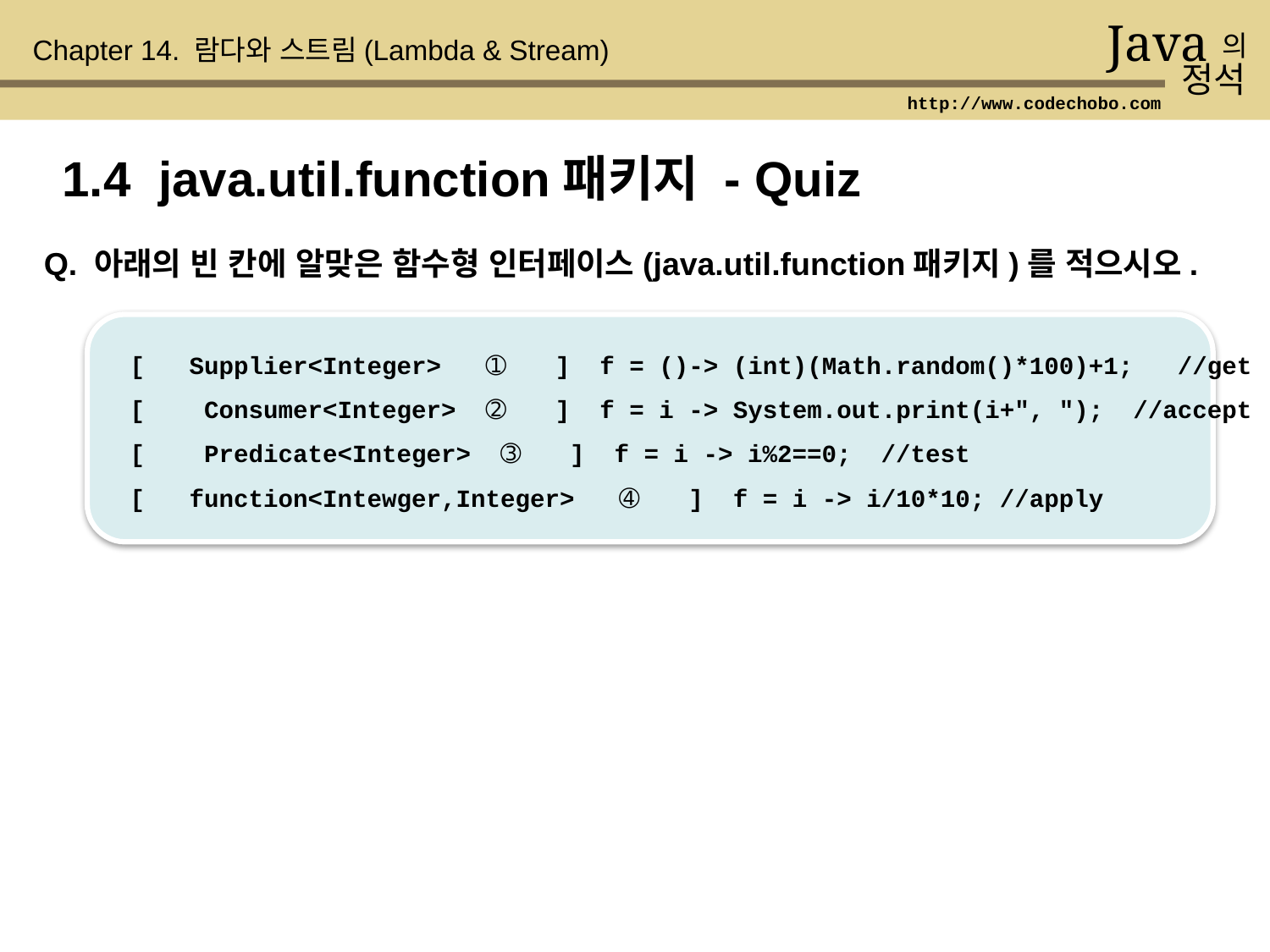

Java
의
정석
Chapter 14. 람다와 스트림(Lambda & Stream)

http://www.codechobo.com
1.4  java.util.function패키지 - Quiz
Q. 아래의 빈 칸에 알맞은 함수형 인터페이스(java.util.function패키지)를 적으시오.

 [   Supplier<Integer>   ➀       ]  f = ()-> (int)(Math.random()*100)+1;   //get
 [    Consumer<Integer>  ➁       ]  f = i -> System.out.print(i+", ");  //accept
 [    Predicate<Integer>  ➂       ]  f = i -> i%2==0;  //test
 [   function<Intewger,Integer>   ➃       ]  f = i -> i/10*10; //apply